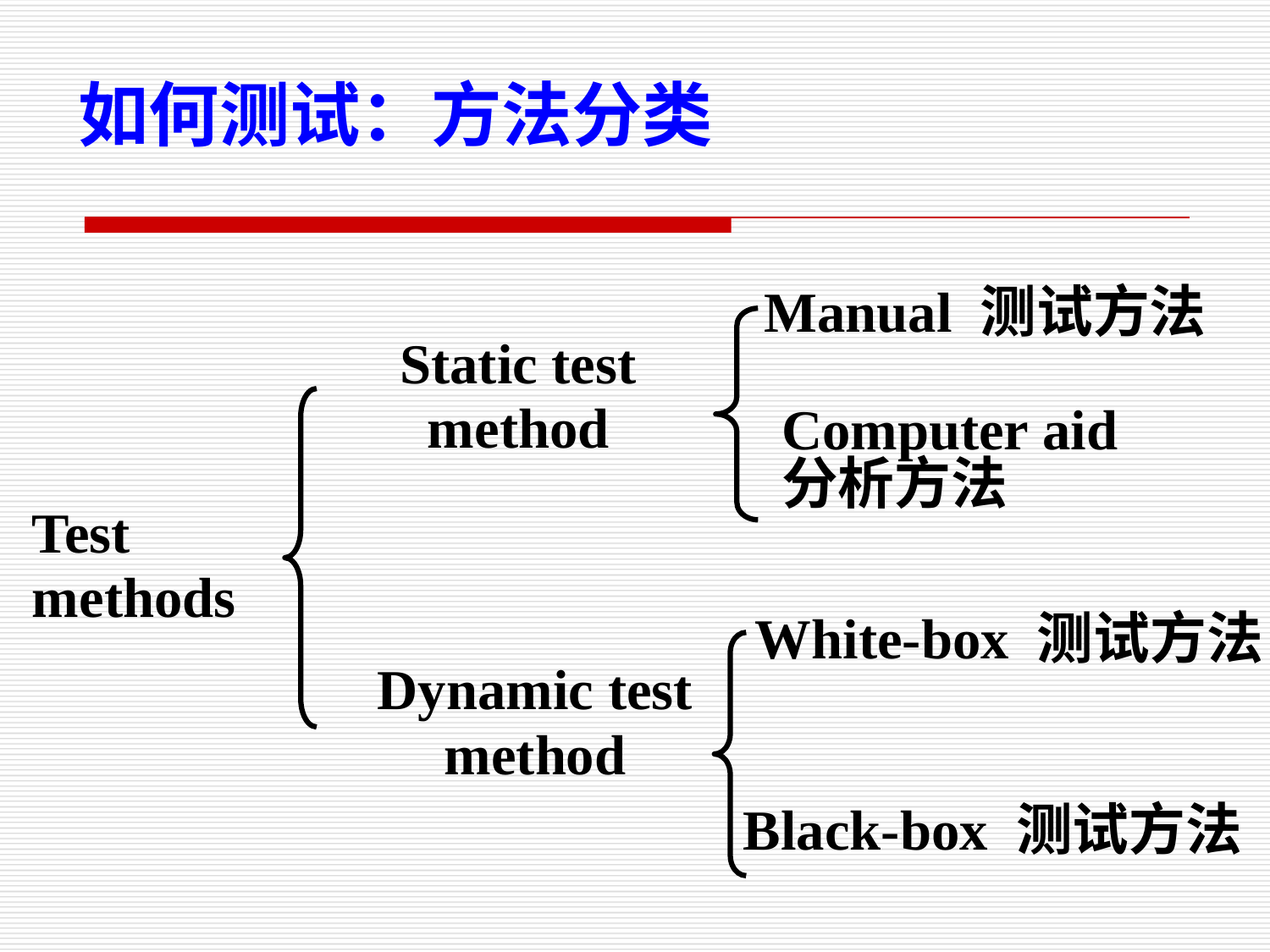

如何测试：方法分类
Manual 测试方法

Static test method

Computer aid
分析方法
Test
methods

White-box 测试方法

Dynamic test method
Black-box 测试方法